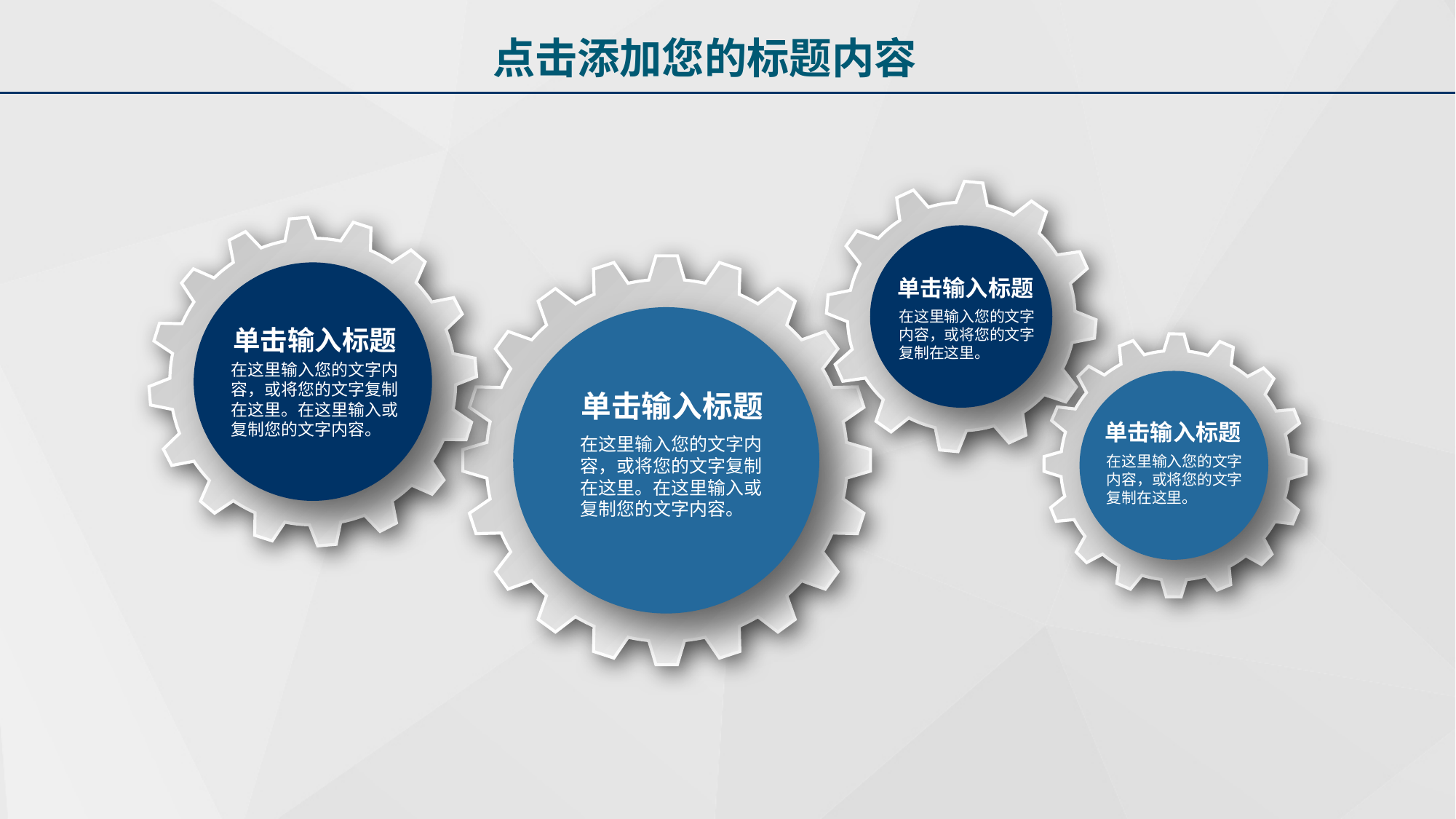

点击添加您的标题内容

单击输入标题
在这里输入您的文字内容，或将您的文字复制在这里。

单击输入标题

在这里输入您的文字内容，或将您的文字复制在这里。在这里输入或复制您的文字内容。

单击输入标题
单击输入标题
在这里输入您的文字内容，或将您的文字复制在这里。在这里输入或复制您的文字内容。
在这里输入您的文字内容，或将您的文字复制在这里。